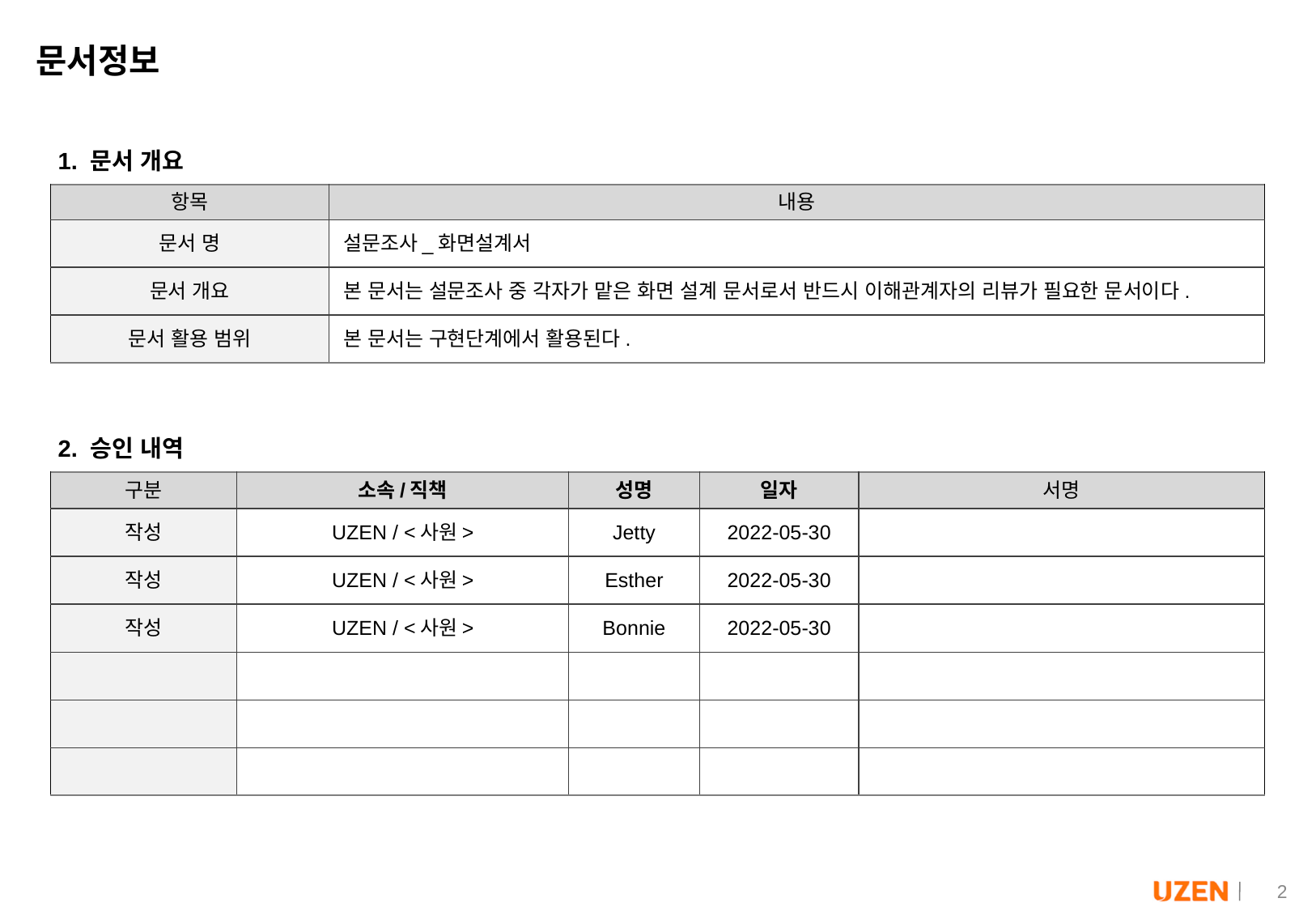

# 문서정보
1. 문서 개요
| 항목 | 내용 |
| --- | --- |
| 문서 명 | 설문조사\_화면설계서 |
| 문서 개요 | 본 문서는 설문조사 중 각자가 맡은 화면 설계 문서로서 반드시 이해관계자의 리뷰가 필요한 문서이다. |
| 문서 활용 범위 | 본 문서는 구현단계에서 활용된다. |
2. 승인 내역
| 구분 | 소속/직책 | 성명 | 일자 | 서명 |
| --- | --- | --- | --- | --- |
| 작성 | UZEN / <사원> | Jetty | 2022-05-30 |  |
| 작성 | UZEN / <사원> | Esther | 2022-05-30 |  |
| 작성 | UZEN / <사원> | Bonnie | 2022-05-30 |  |
|  |  |  |  |  |
|  |  |  |  |  |
|  |  |  |  |  |